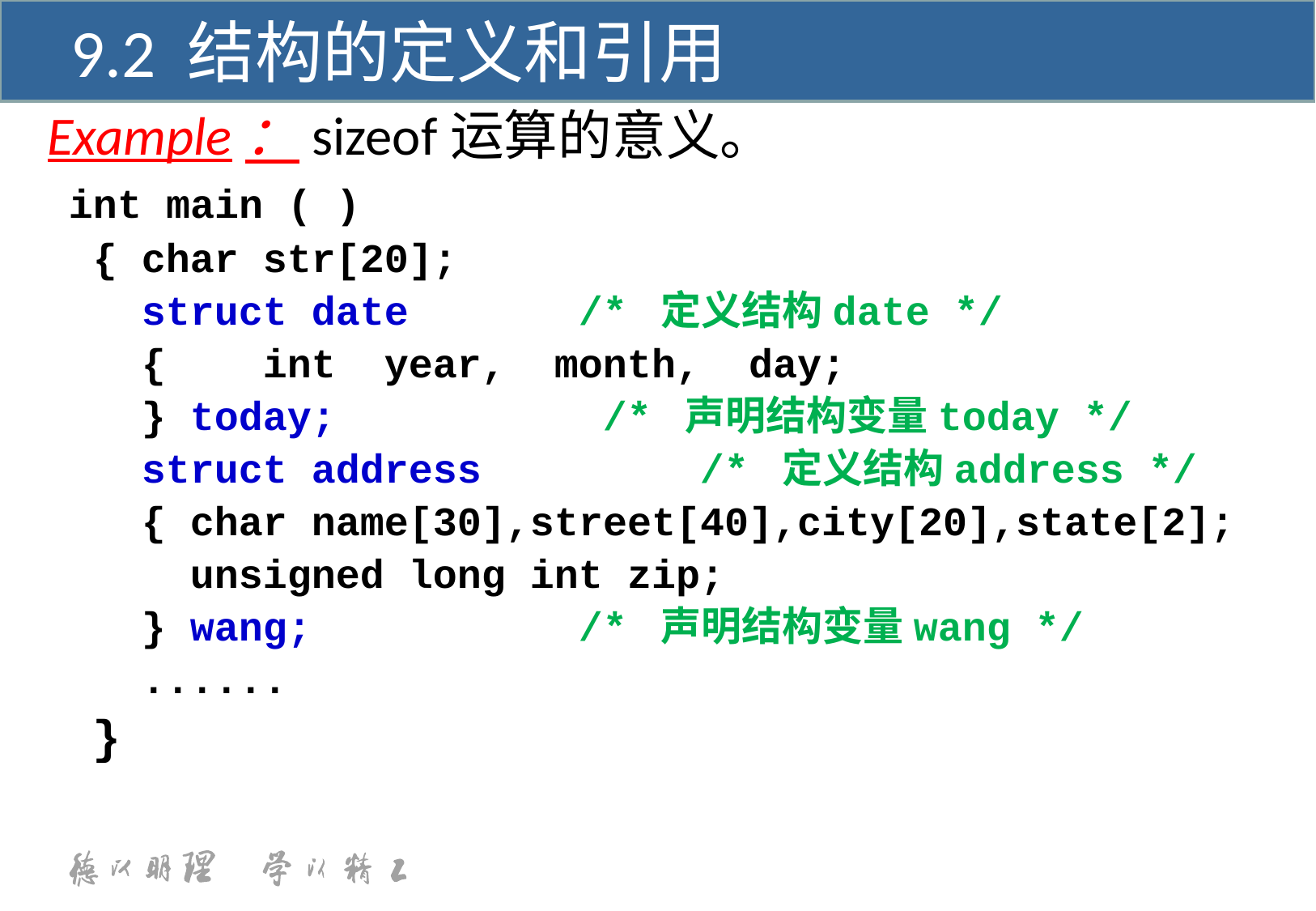

9.2 结构的定义和引用
Example：sizeof运算的意义。
  int main ( )
	{ char str[20];
	  struct date		/* 定义结构date */
	  {	  int  year,  month,  day;
	  } today;	      /* 声明结构变量today */
	  struct address		/* 定义结构address */
	  { char name[30],street[40],city[20],state[2];
	    unsigned long int zip;
	  } wang;			/* 声明结构变量wang */
	  ......
	}